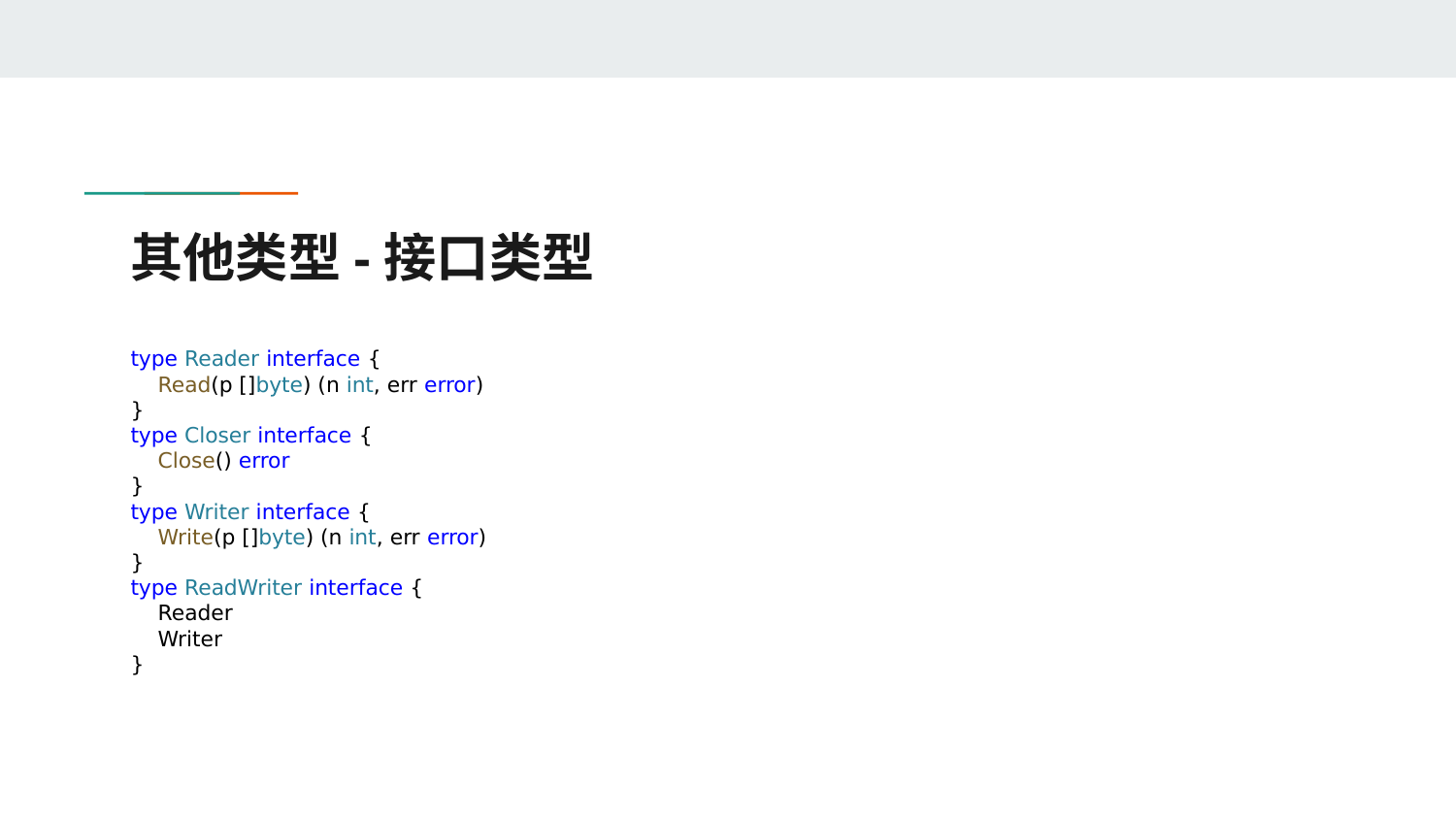

# 其他类型-接口类型
type Reader interface {
    Read(p []byte) (n int, err error)
}
type Closer interface {
    Close() error
}
type Writer interface {
    Write(p []byte) (n int, err error)
}
type ReadWriter interface {
    Reader
    Writer
}